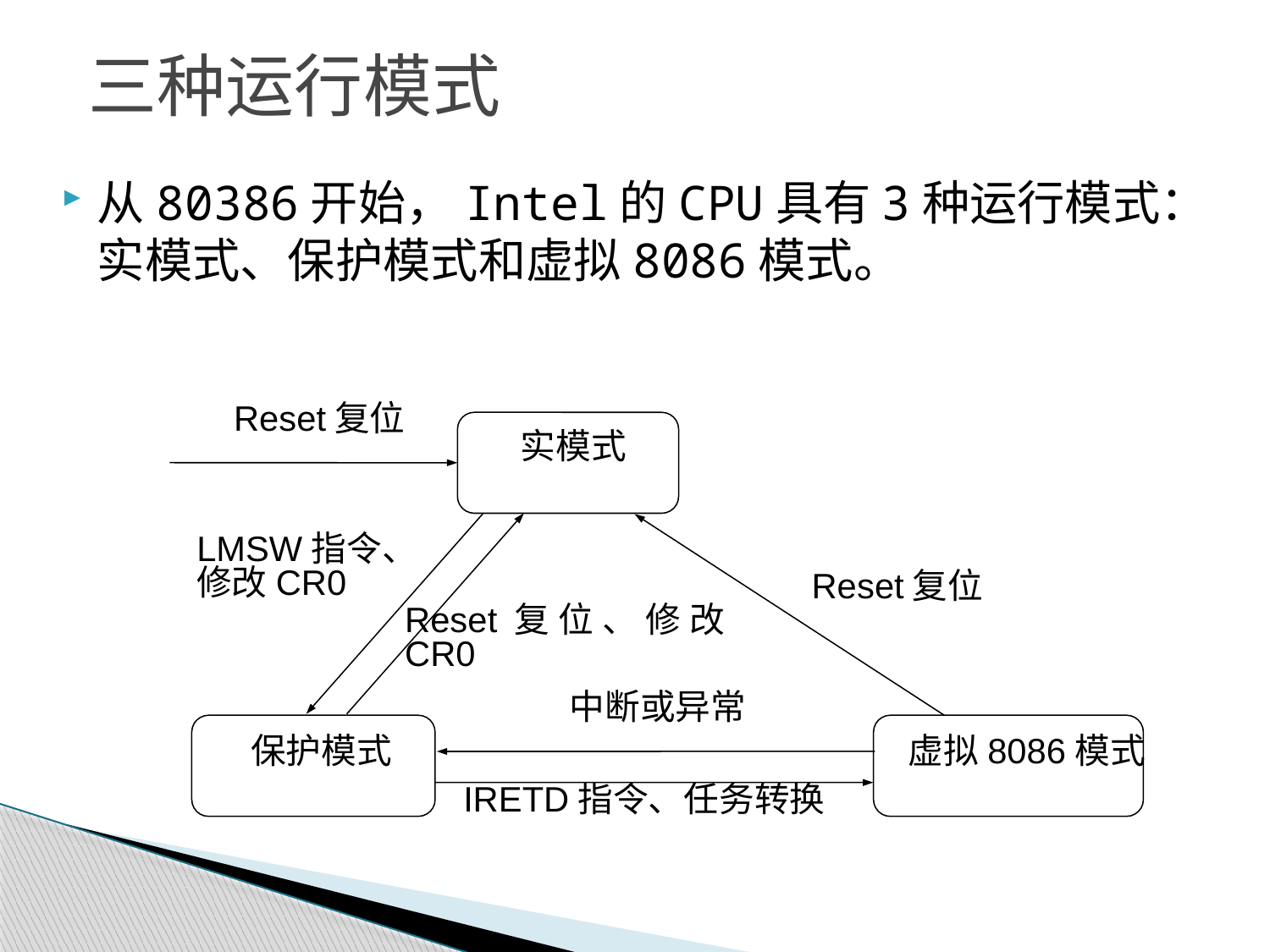

# 三种运行模式
从80386开始，Intel的CPU具有3种运行模式：实模式、保护模式和虚拟8086模式。
Reset复位

实模式

LMSW指令、
修改CR0
Reset复位
Reset复位、修改CR0
中断或异常

保护模式
虚拟8086模式

IRETD指令、任务转换